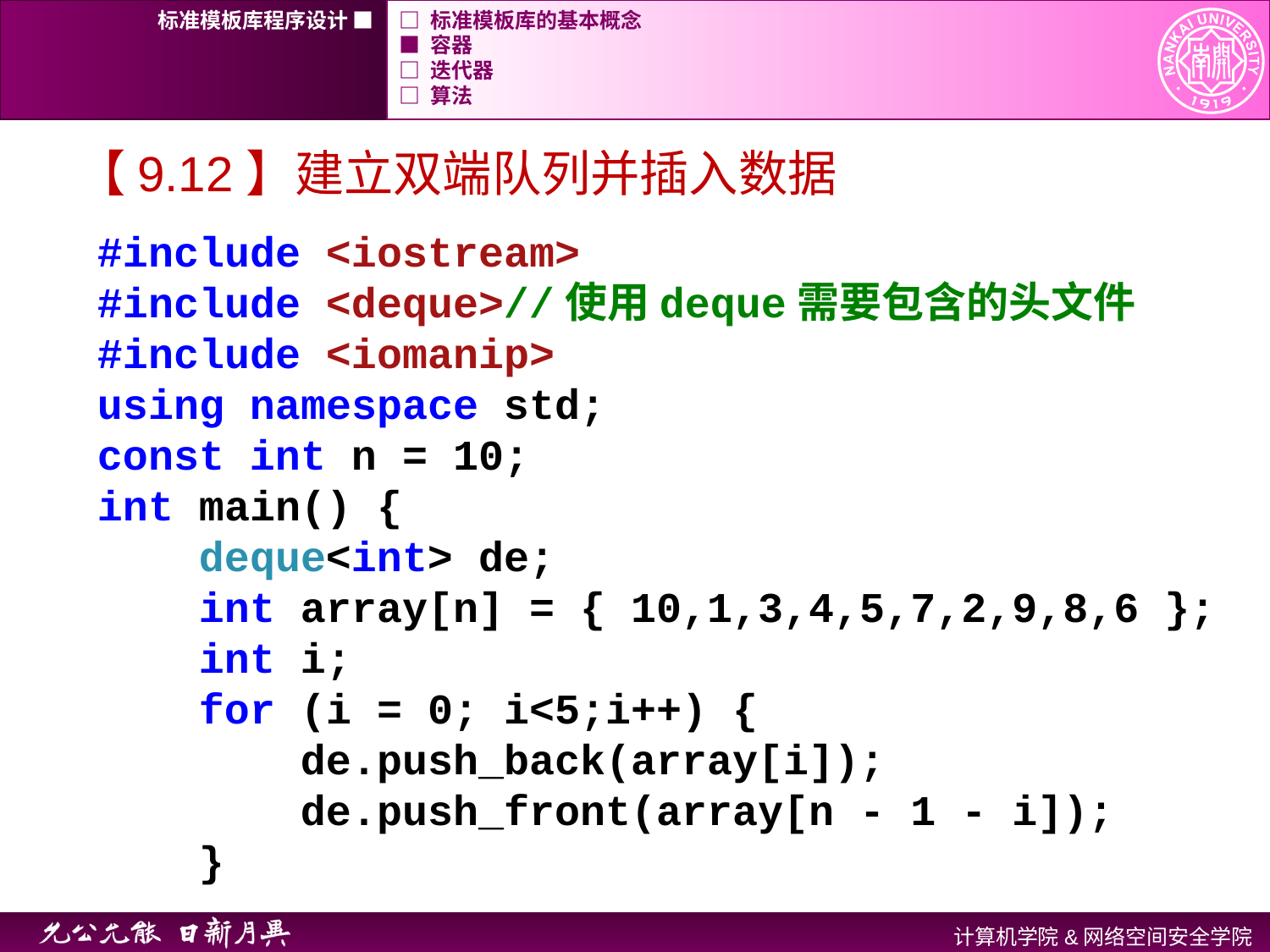

标准模板库程序设计 ■
□ 标准模板库的基本概念

■ 容器

□ 迭代器

□ 算法
【9.12】建立双端队列并插入数据
#include <iostream>
#include <deque>//使用deque需要包含的头文件
#include <iomanip>
using namespace std;
const int n = 10;
int main() {
    deque<int> de;
    int array[n] = { 10,1,3,4,5,7,2,9,8,6 };
    int i;
    for (i = 0; i<5;i++) {
        de.push_back(array[i]);
        de.push_front(array[n - 1 - i]);
    }